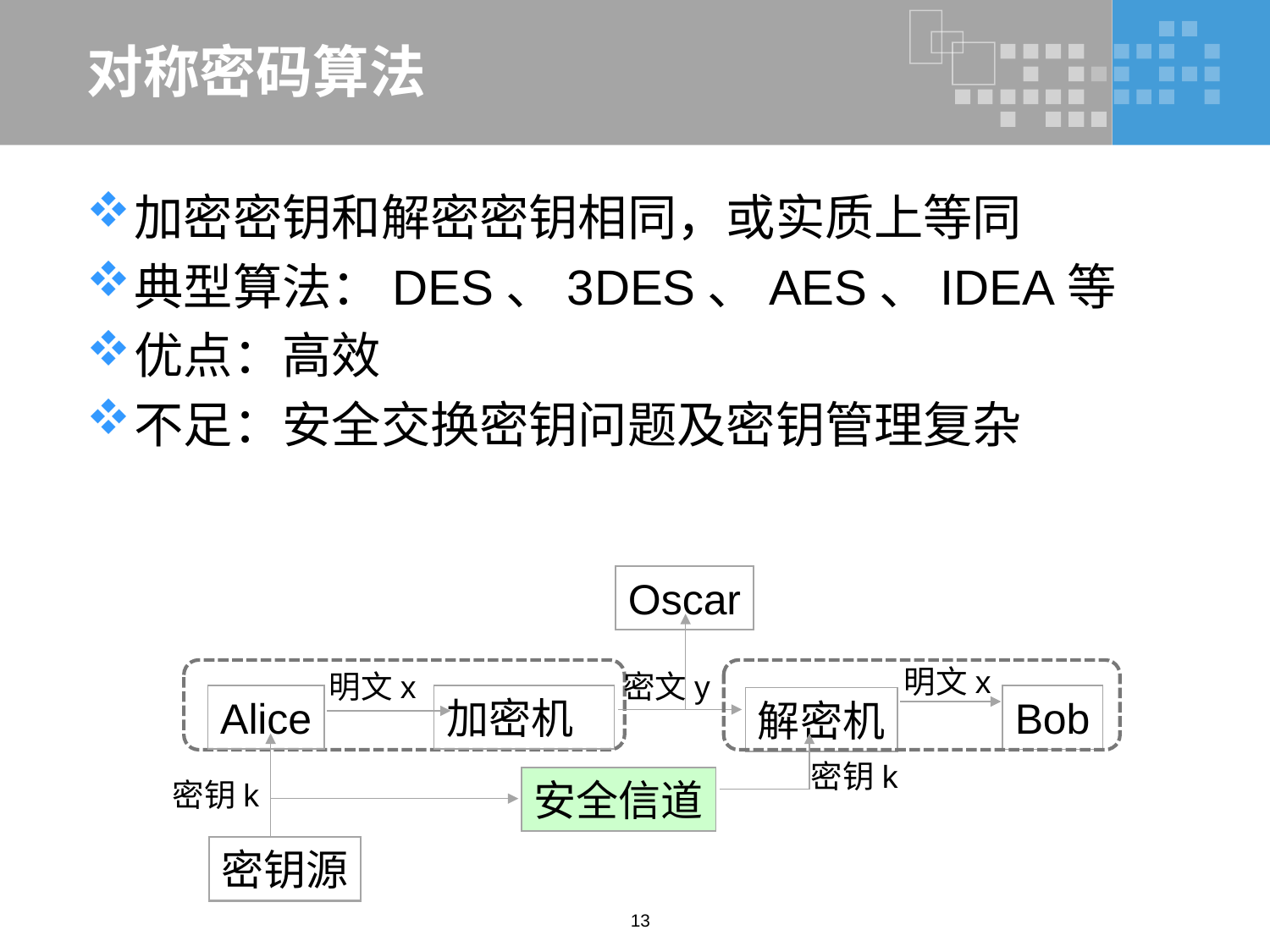

# 对称密码算法
加密密钥和解密密钥相同，或实质上等同
典型算法：DES、3DES、AES、IDEA等
优点：高效
不足：安全交换密钥问题及密钥管理复杂

Oscar

明文x

密文y

明文x
加密机
Alice
Bob
解密机

密钥k
安全信道
密钥k

密钥源
13